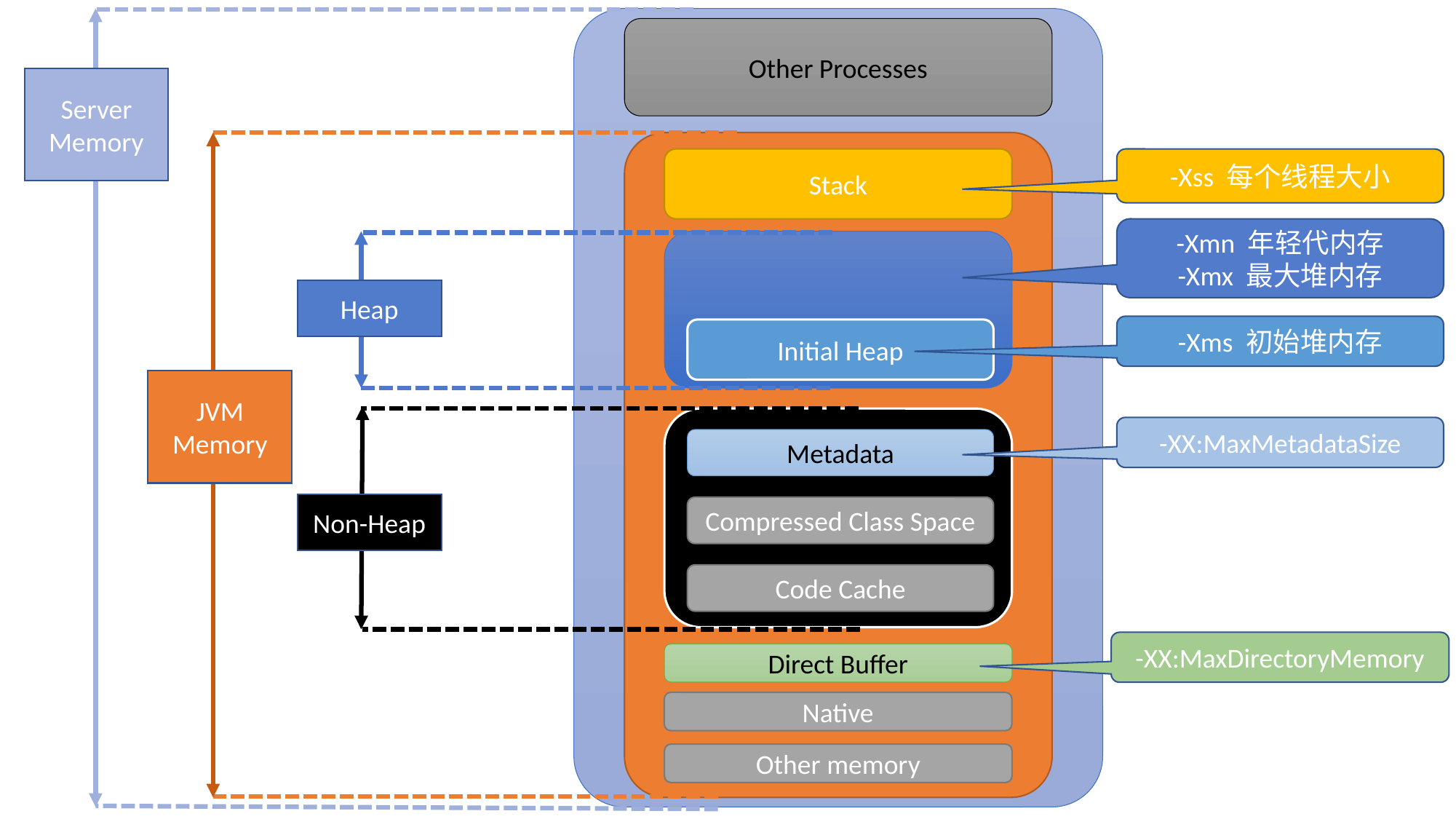

Other Processes
Server
Memory

Stack
-Xss 每个线程大小
-Xmn 年轻代内存
-Xmx 最大堆内存

Heap
-Xms 初始堆内存
Initial Heap
JVM
Memory
Non-Heap
-XX:MaxMetadataSize
Metadata
Non-Heap
Compressed Class Space
Code Cache
-XX:MaxDirectoryMemory
Direct Buffer
Native
Other memory